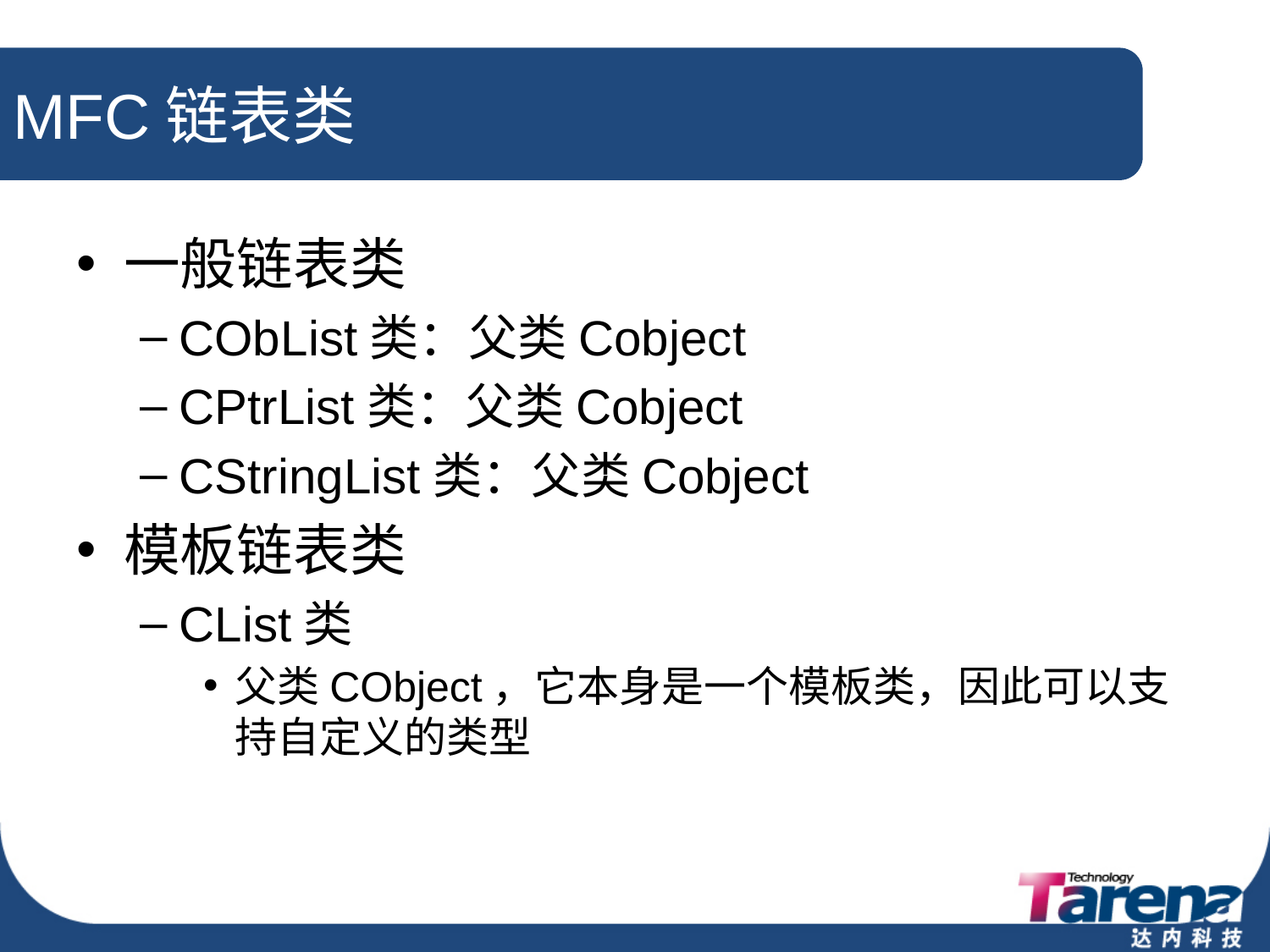

# MFC链表类
一般链表类
CObList类：父类Cobject
CPtrList类：父类Cobject
CStringList类：父类Cobject
模板链表类
CList类
父类CObject，它本身是一个模板类，因此可以支持自定义的类型